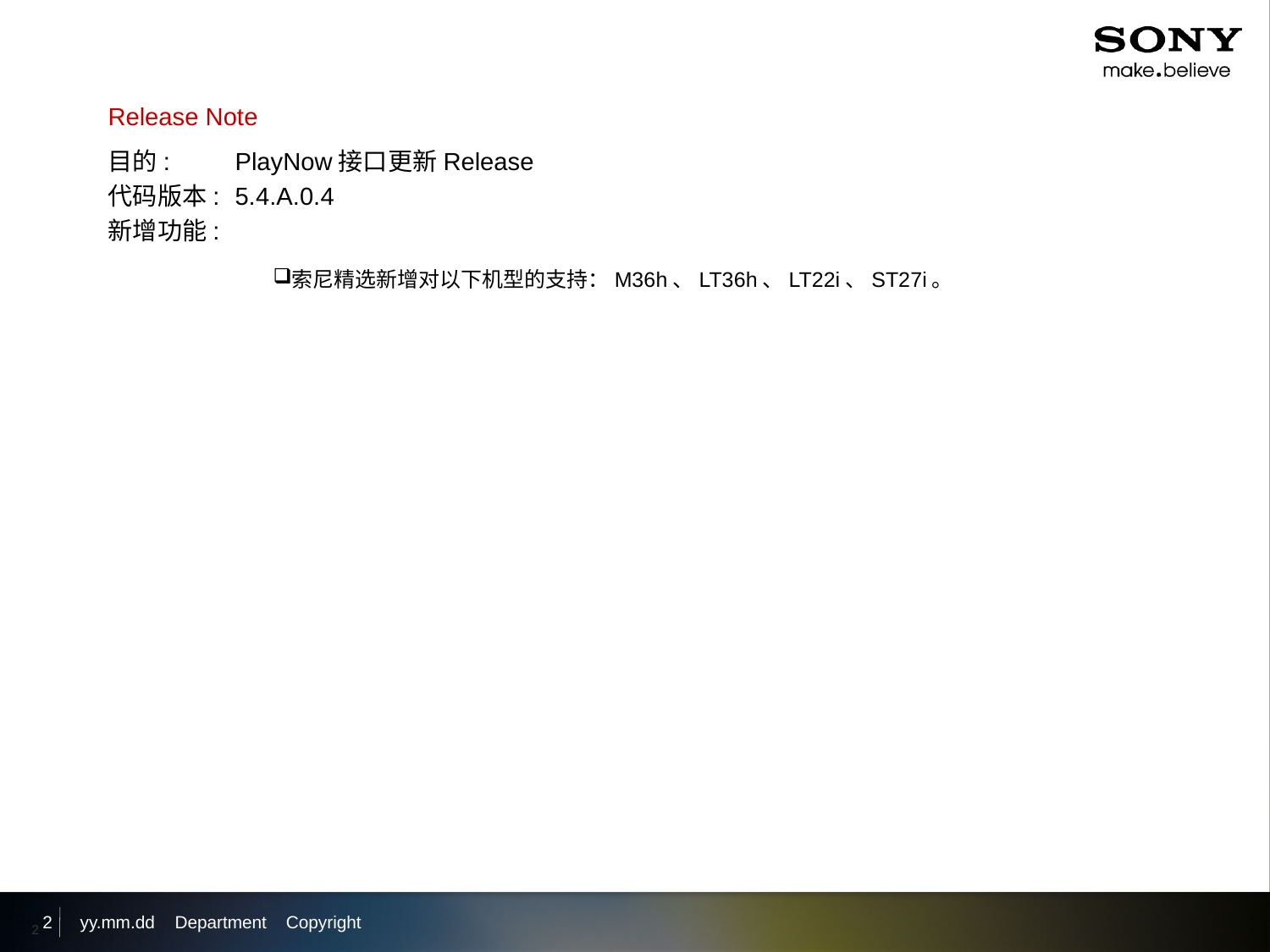

Release Note

目的:     	PlayNow接口更新Release
代码版本:	5.4.A.0.4
新增功能:
索尼精选新增对以下机型的支持：M36h、LT36h、LT22i、ST27i。

2
yy.mm.dd
Department    Copyright